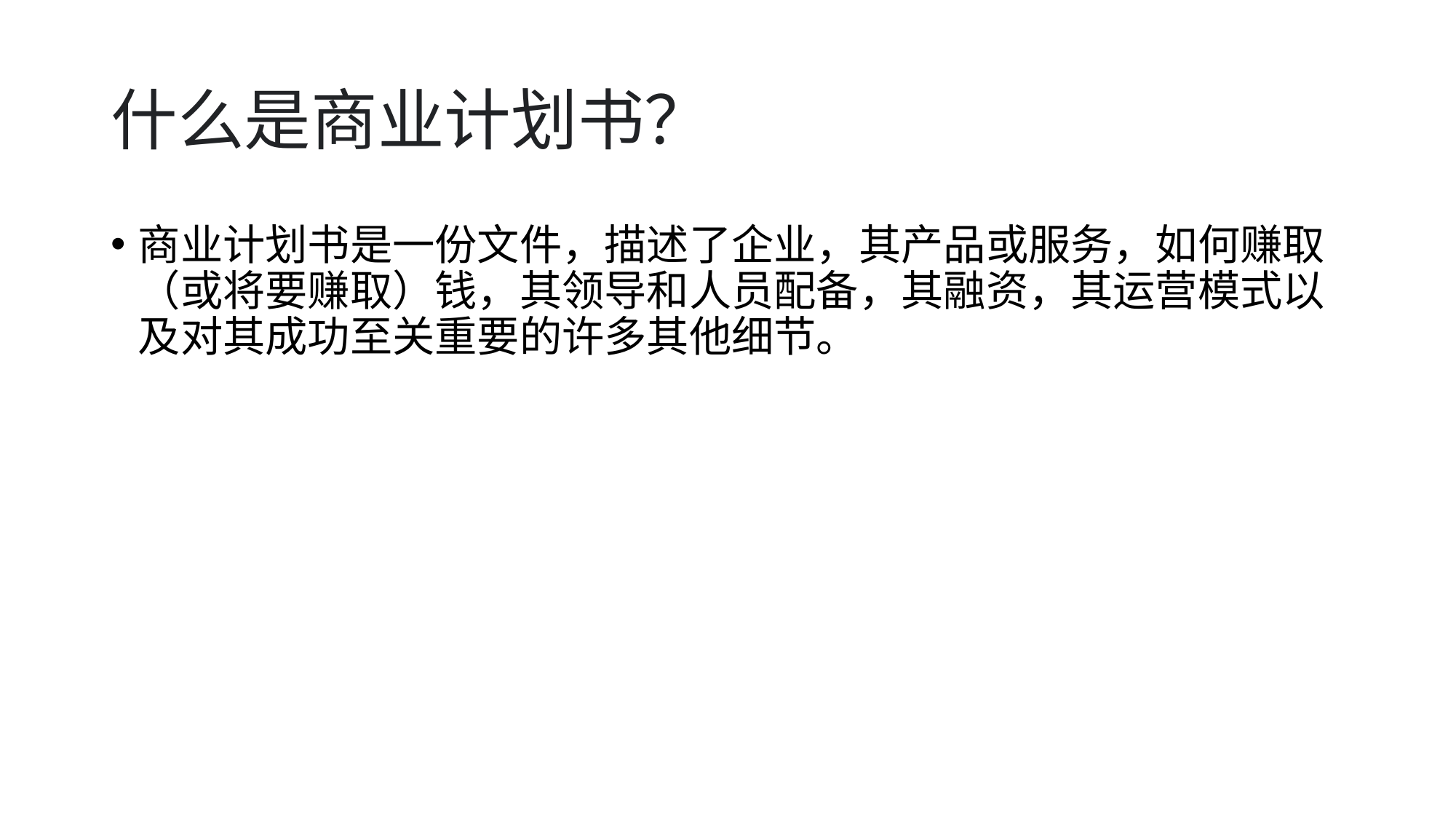

# 什么是商业计划书？
商业计划书是一份文件，描述了企业，其产品或服务，如何赚取（或将要赚取）钱，其领导和人员配备，其融资，其运营模式以及对其成功至关重要的许多其他细节。